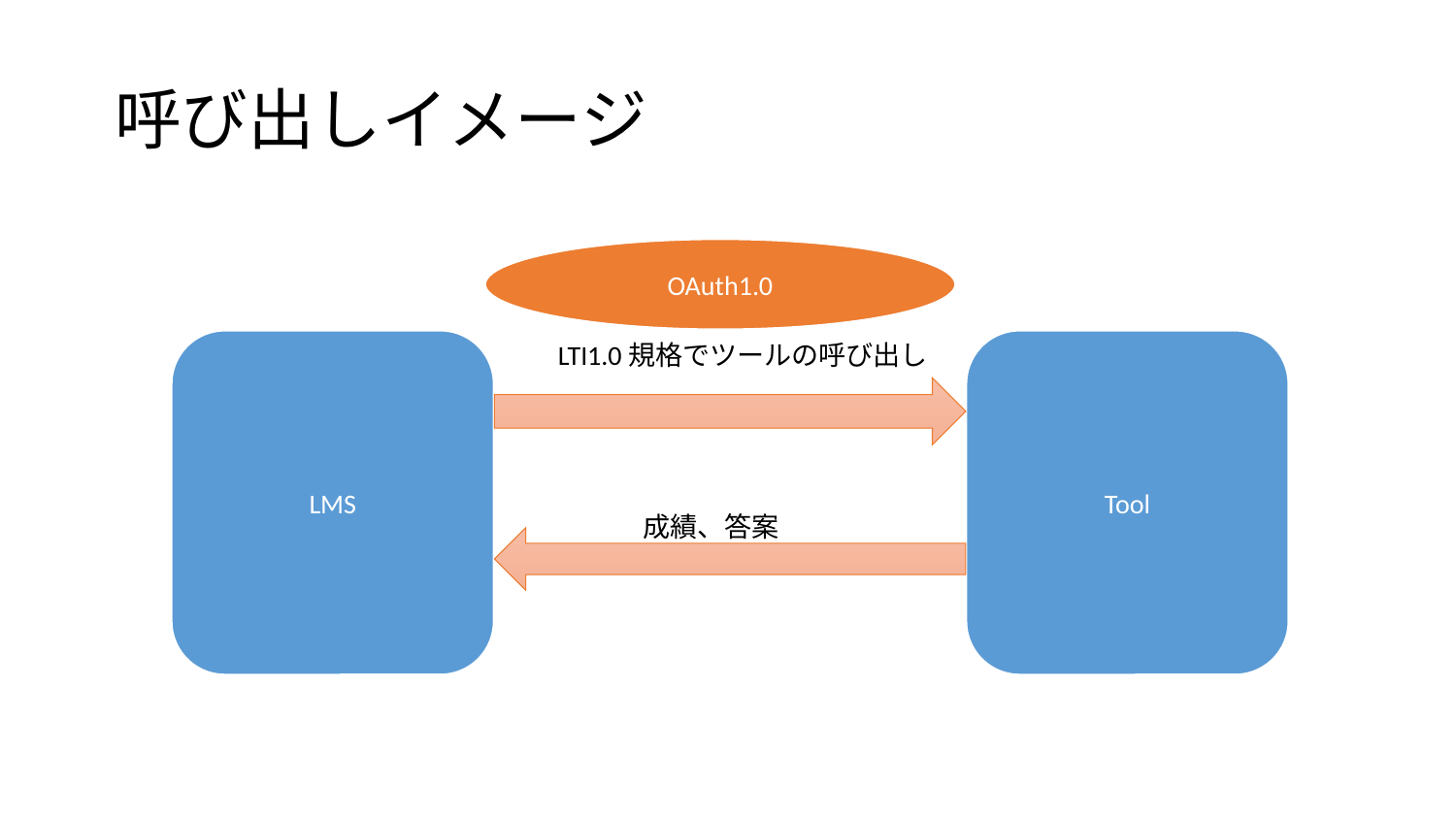

# 呼び出しイメージ
OAuth1.0
LMS
Tool
LTI1.0規格でツールの呼び出し

成績、答案